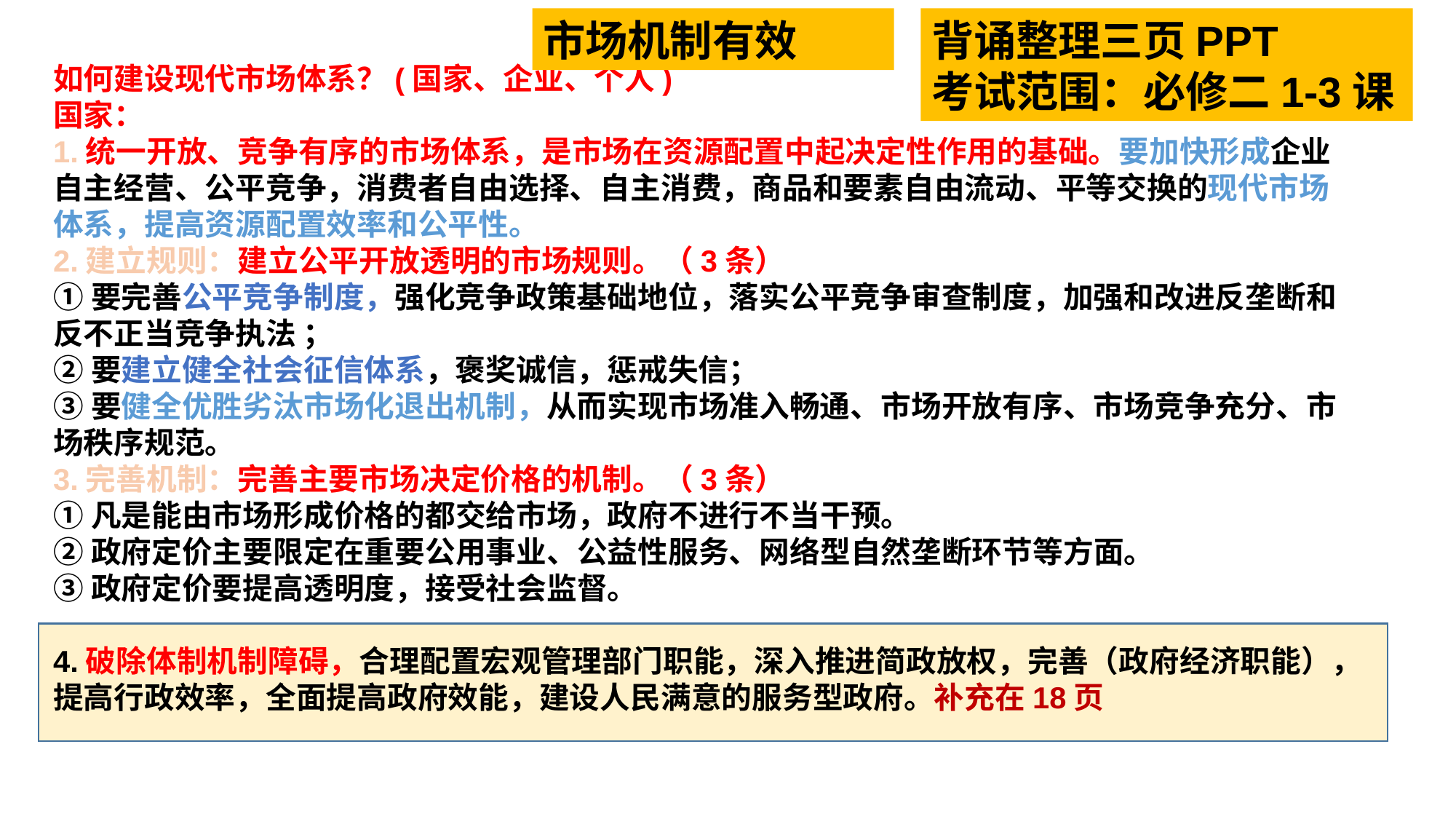

市场机制有效
背诵整理三页PPT
考试范围：必修二1-3课
如何建设现代市场体系？(国家、企业、个人)
国家：
1.统一开放、竞争有序的市场体系，是市场在资源配置中起决定性作用的基础。要加快形成企业自主经营、公平竞争，消费者自由选择、自主消费，商品和要素自由流动、平等交换的现代市场体系，提高资源配置效率和公平性。
2.建立规则：建立公平开放透明的市场规则。（3条）
①要完善公平竞争制度，强化竞争政策基础地位，落实公平竞争审查制度，加强和改进反垄断和反不正当竞争执法 ；
②要建立健全社会征信体系，褒奖诚信，惩戒失信；
③要健全优胜劣汰市场化退出机制，从而实现市场准入畅通、市场开放有序、市场竞争充分、市场秩序规范。
3.完善机制：完善主要市场决定价格的机制。（3条）
①凡是能由市场形成价格的都交给市场，政府不进行不当干预。
②政府定价主要限定在重要公用事业、公益性服务、网络型自然垄断环节等方面。
③政府定价要提高透明度，接受社会监督。

4.破除体制机制障碍，合理配置宏观管理部门职能，深入推进简政放权，完善（政府经济职能），提高行政效率，全面提高政府效能，建设人民满意的服务型政府。补充在18页